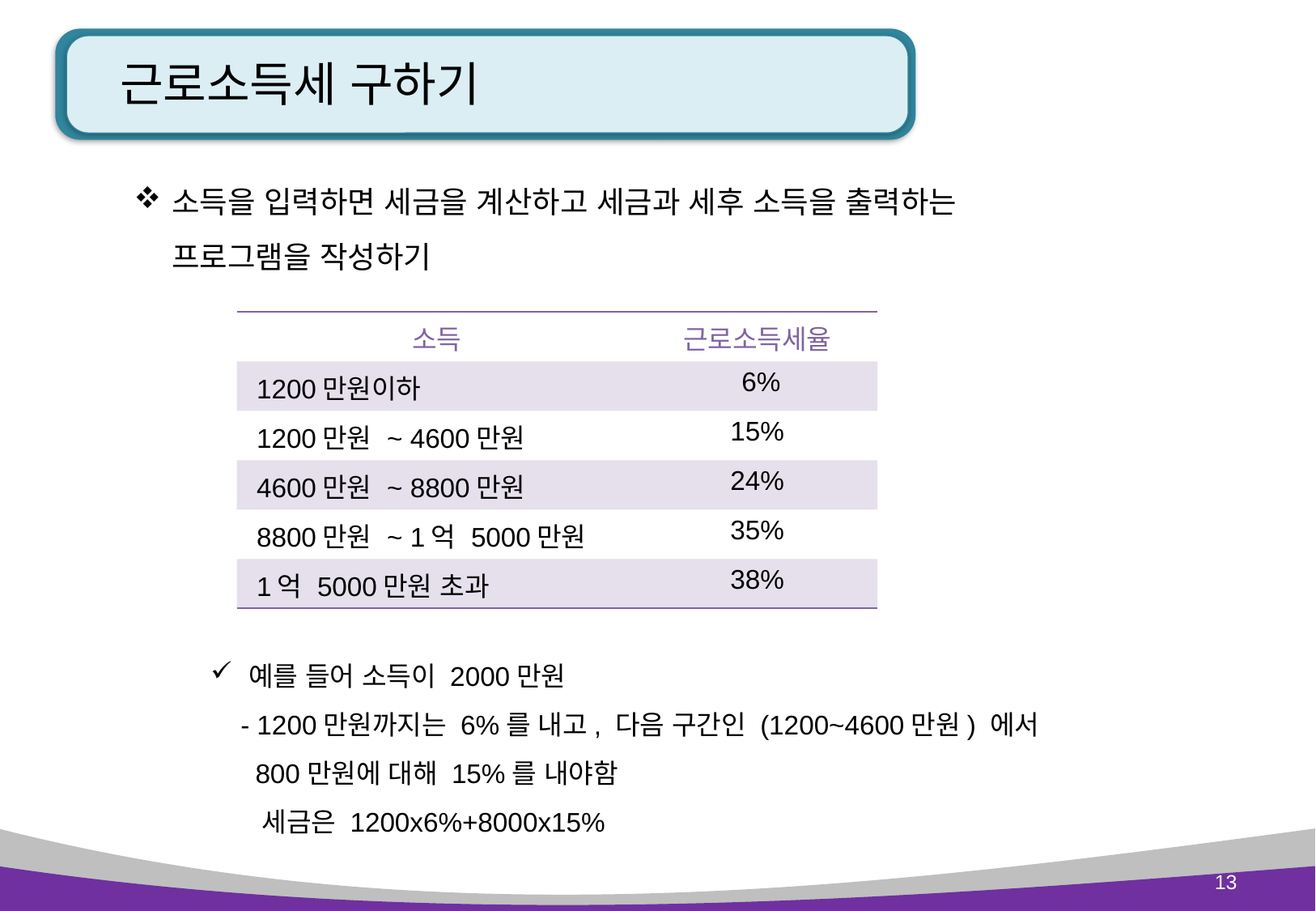

# 근로소득세 구하기
소득을 입력하면 세금을 계산하고 세금과 세후 소득을 출력하는 프로그램을 작성하기
| 소득 | 근로소득세율 |
| --- | --- |
| 1200만원이하 | 6% |
| 1200만원 ~ 4600만원 | 15% |
| 4600만원 ~ 8800만원 | 24% |
| 8800만원 ~ 1억 5000만원 | 35% |
| 1억 5000만원 초과 | 38% |
예를 들어 소득이 2000만원
    - 1200만원까지는 6%를 내고, 다음 구간인 (1200~4600만원) 에서
      800만원에 대해 15%를 내야함
      세금은 1200x6%+8000x15%
13